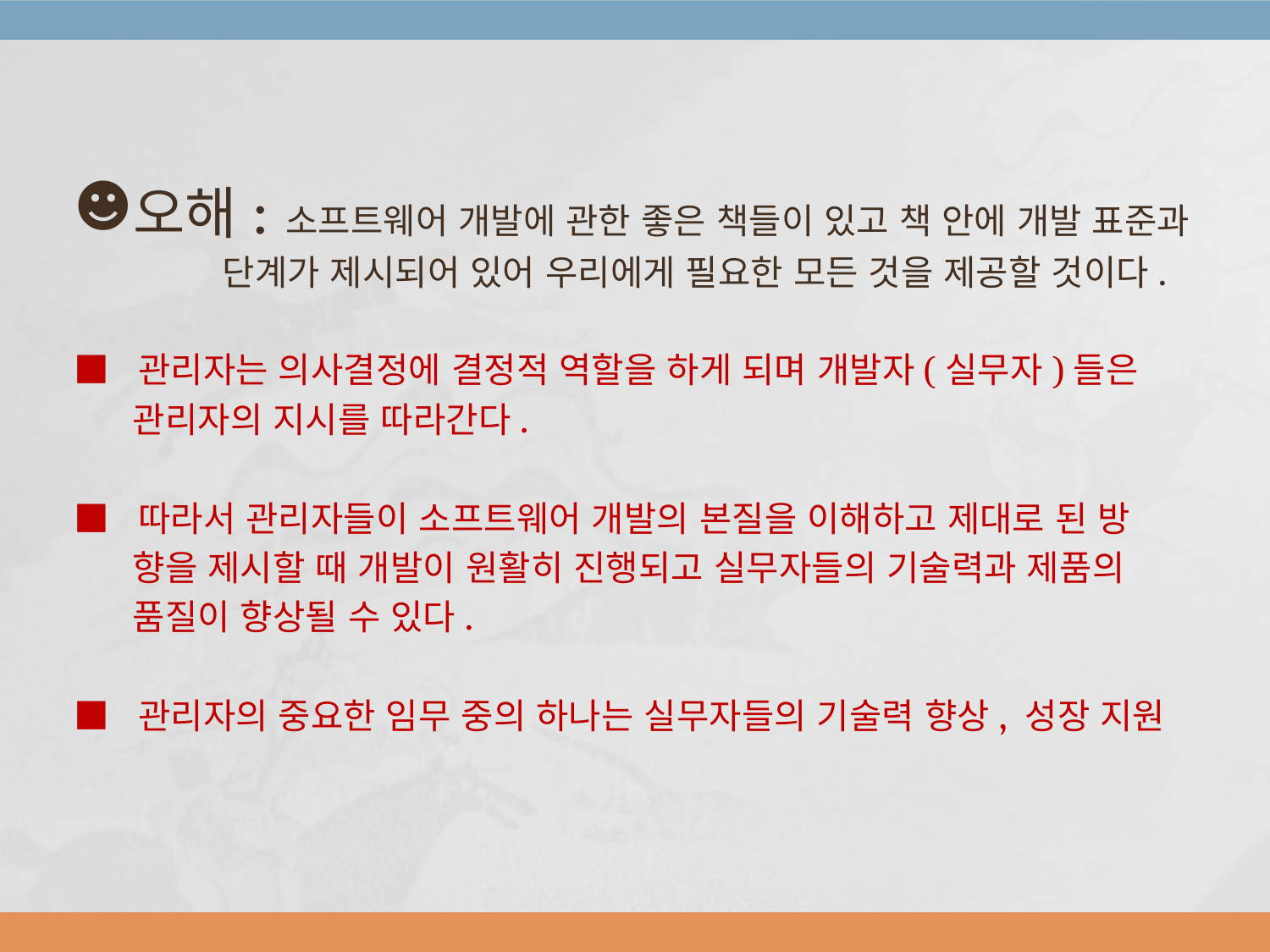

오해: 소프트웨어 개발에 관한 좋은 책들이 있고 책 안에 개발 표준과
              단계가 제시되어 있어 우리에게 필요한 모든 것을 제공할 것이다.

■  관리자는 의사결정에 결정적 역할을 하게 되며 개발자(실무자)들은
     관리자의 지시를 따라간다.

■  따라서 관리자들이 소프트웨어 개발의 본질을 이해하고 제대로 된 방
     향을 제시할 때 개발이 원활히 진행되고 실무자들의 기술력과 제품의
     품질이 향상될 수 있다.

■  관리자의 중요한 임무 중의 하나는 실무자들의 기술력 향상, 성장 지원